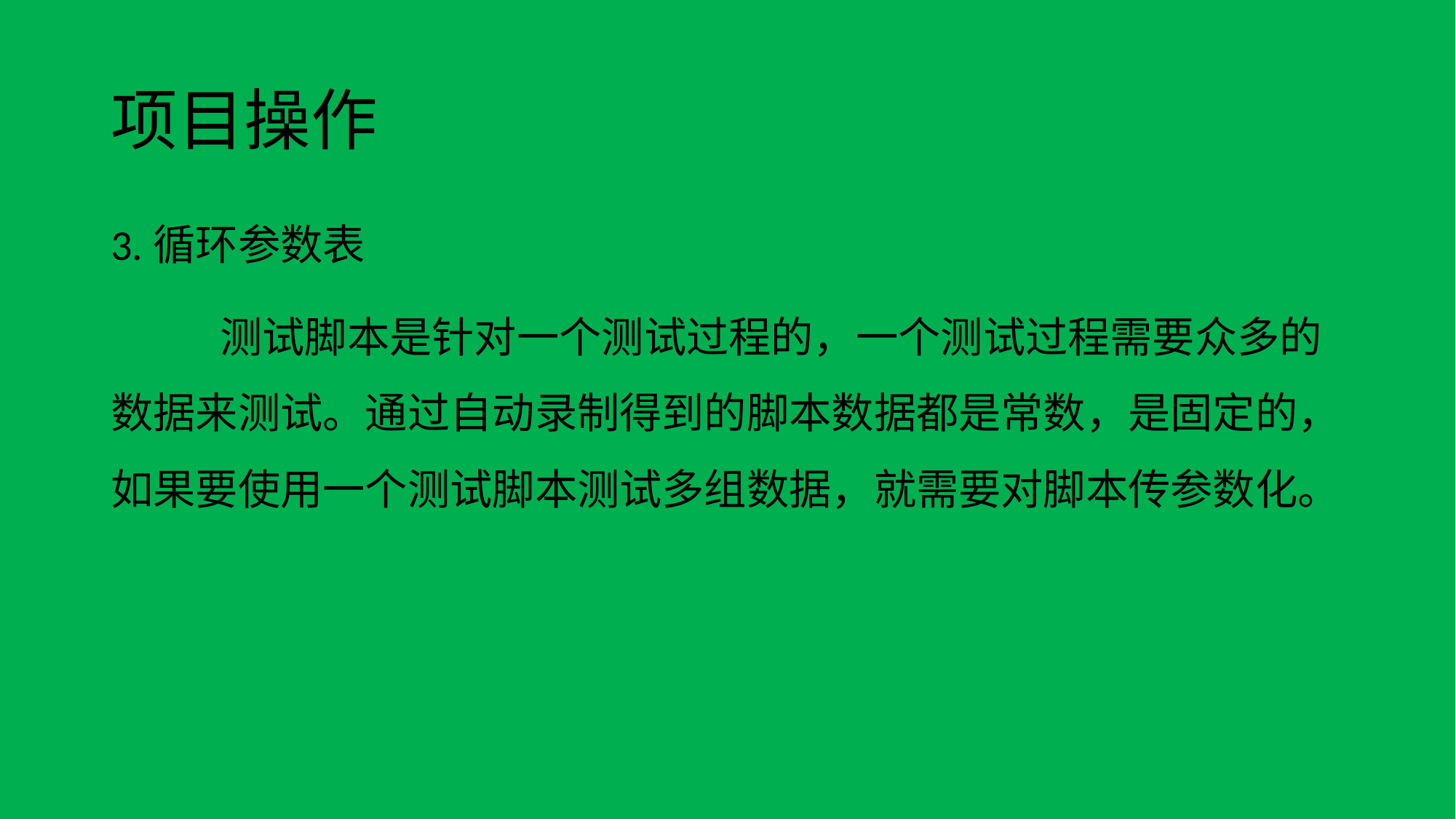

# 项目操作
3.循环参数表
	测试脚本是针对一个测试过程的，一个测试过程需要众多的数据来测试。通过自动录制得到的脚本数据都是常数，是固定的，如果要使用一个测试脚本测试多组数据，就需要对脚本传参数化。